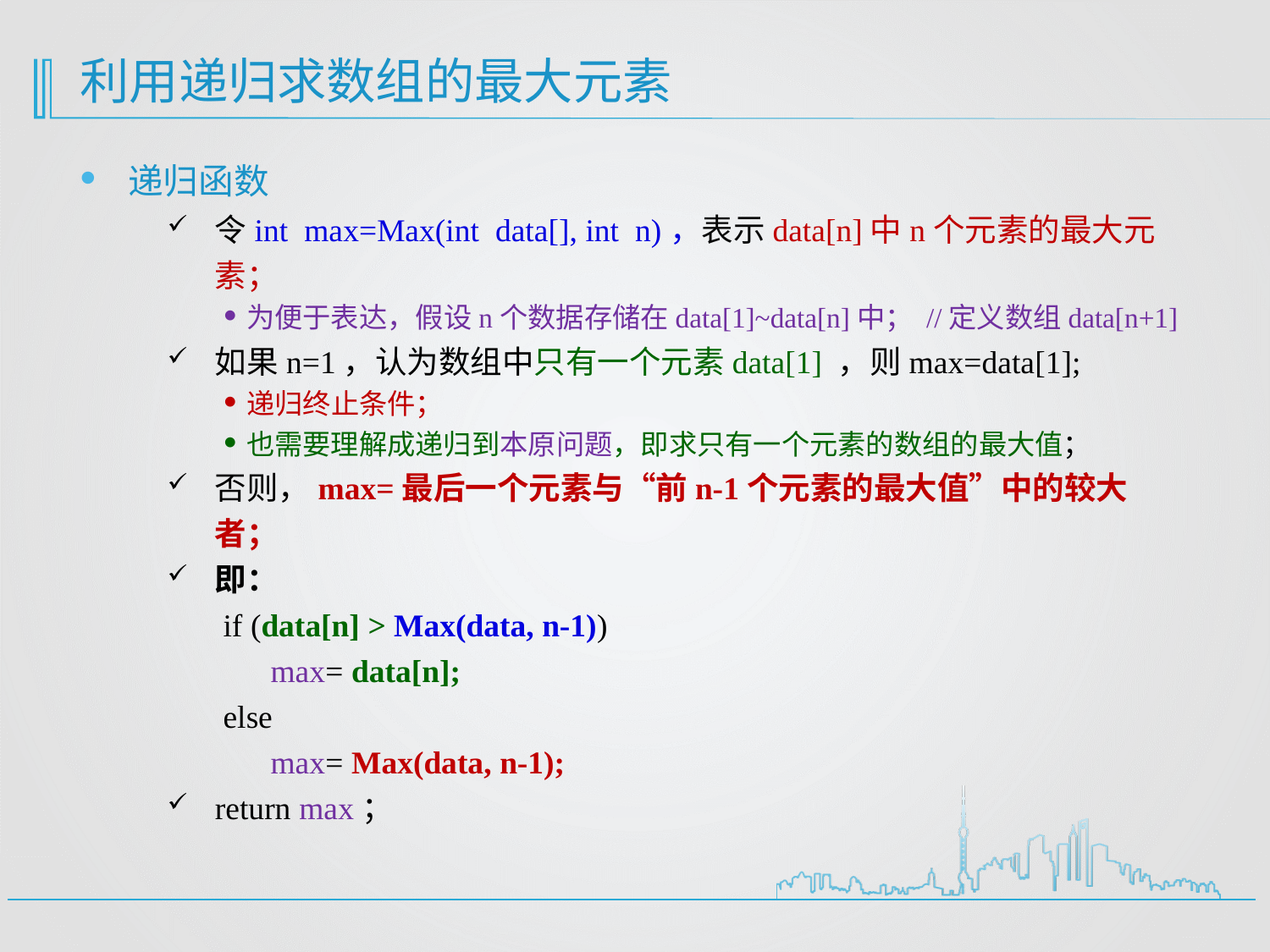

# 利用递归求数组的最大元素
递归函数
令int  max=Max(int  data[], int  n)，表示data[n]中n个元素的最大元素；
为便于表达，假设n个数据存储在data[1]~data[n]中； //定义数组data[n+1]
如果n=1，认为数组中只有一个元素data[1] ，则max=data[1];
递归终止条件；
也需要理解成递归到本原问题，即求只有一个元素的数组的最大值；
否则，max=最后一个元素与“前n-1个元素的最大值”中的较大者；
即：
if (data[n] > Max(data, n-1))
max= data[n];
else
max= Max(data, n-1);
return max；